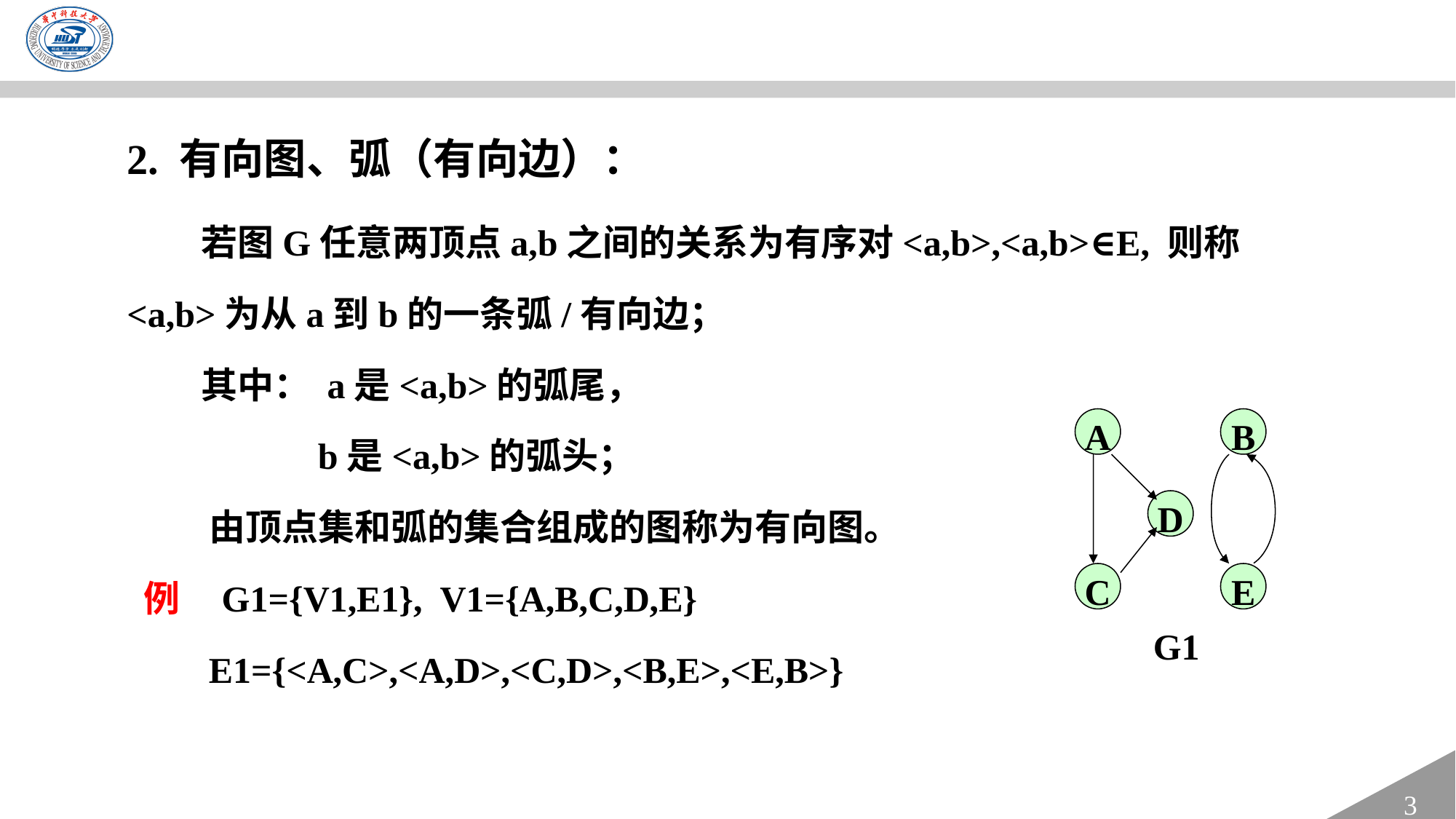

2. 有向图、弧（有向边）：
        若图G任意两顶点a,b之间的关系为有序对<a,b>,<a,b>∈E, 则称
<a,b>为从a到b的一条弧/有向边；
        其中： a是<a,b>的弧尾，
                     b是<a,b>的弧头；
         由顶点集和弧的集合组成的图称为有向图。
 例    G1={V1,E1},  V1={A,B,C,D,E}
         E1={<A,C>,<A,D>,<C,D>,<B,E>,<E,B>}
A
B

D

C
E
G1